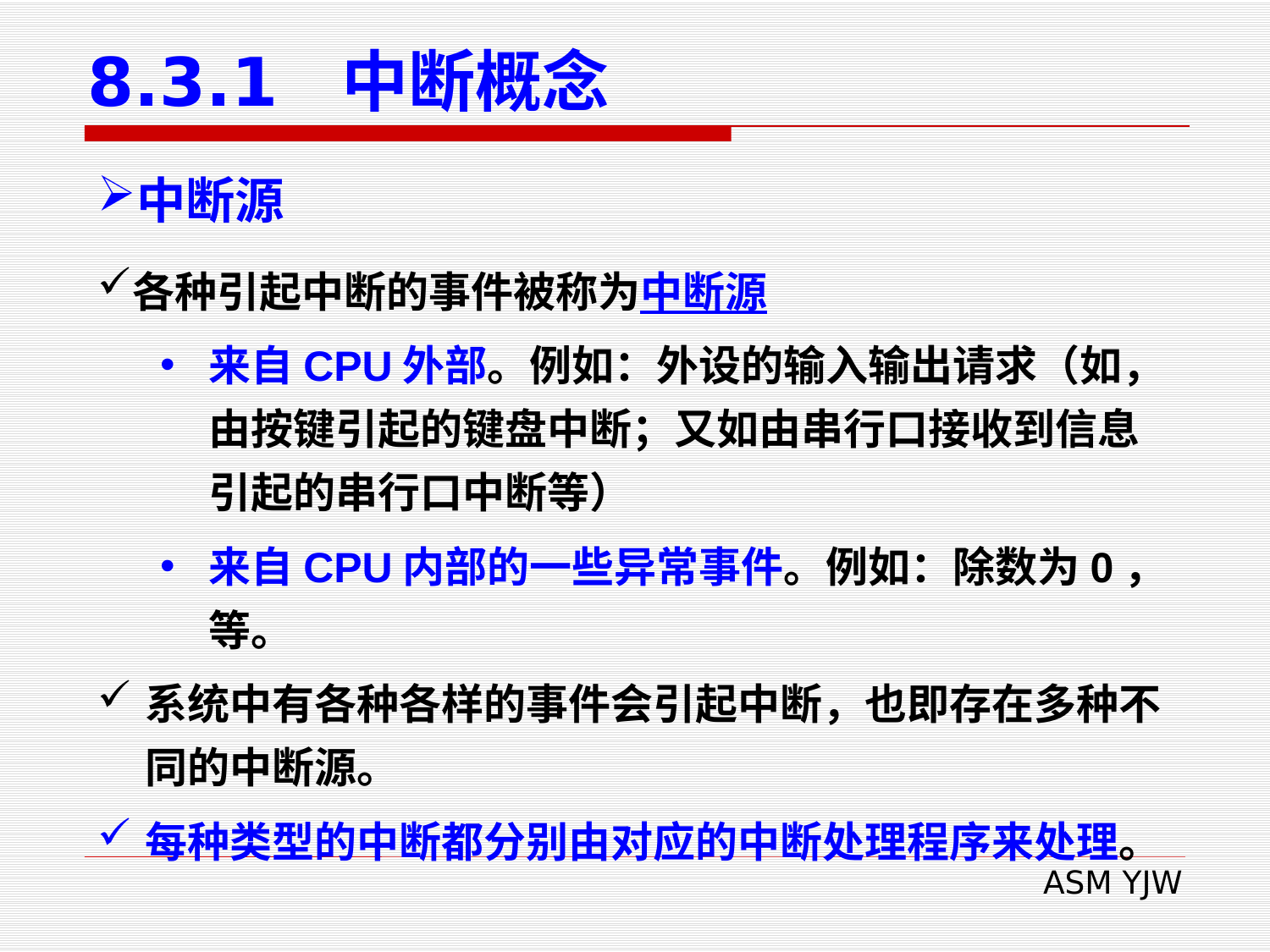

# 8.3.1  中断概念
中断源
各种引起中断的事件被称为中断源
来自CPU外部。例如：外设的输入输出请求（如，由按键引起的键盘中断；又如由串行口接收到信息引起的串行口中断等）
来自CPU内部的一些异常事件。例如：除数为0，等。
系统中有各种各样的事件会引起中断，也即存在多种不同的中断源。
每种类型的中断都分别由对应的中断处理程序来处理。